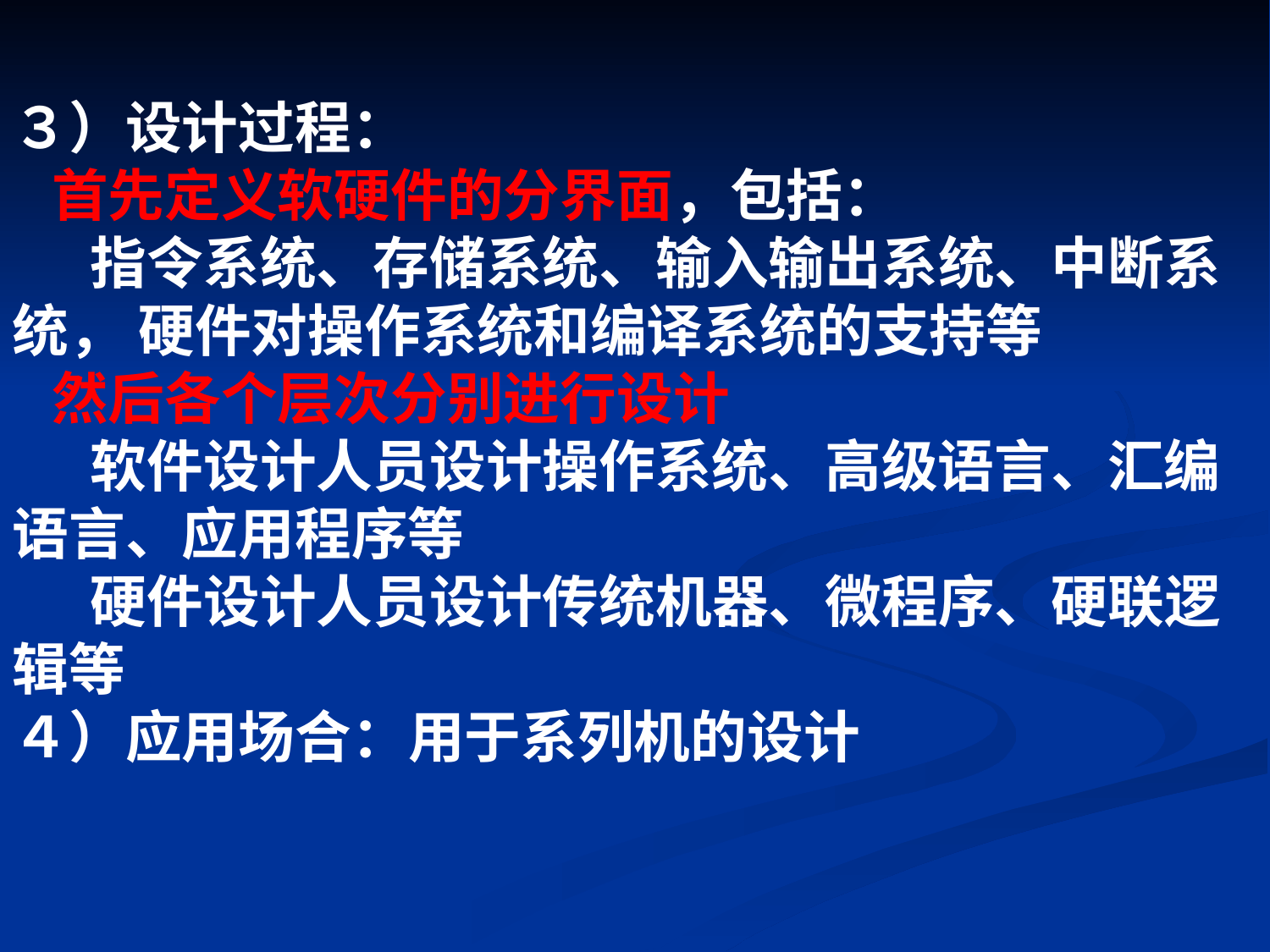

３）设计过程：
  首先定义软硬件的分界面，包括：
     指令系统、存储系统、输入输出系统、中断系统， 硬件对操作系统和编译系统的支持等
  然后各个层次分别进行设计
     软件设计人员设计操作系统、高级语言、汇编语言、应用程序等
     硬件设计人员设计传统机器、微程序、硬联逻辑等
４）应用场合：用于系列机的设计
45